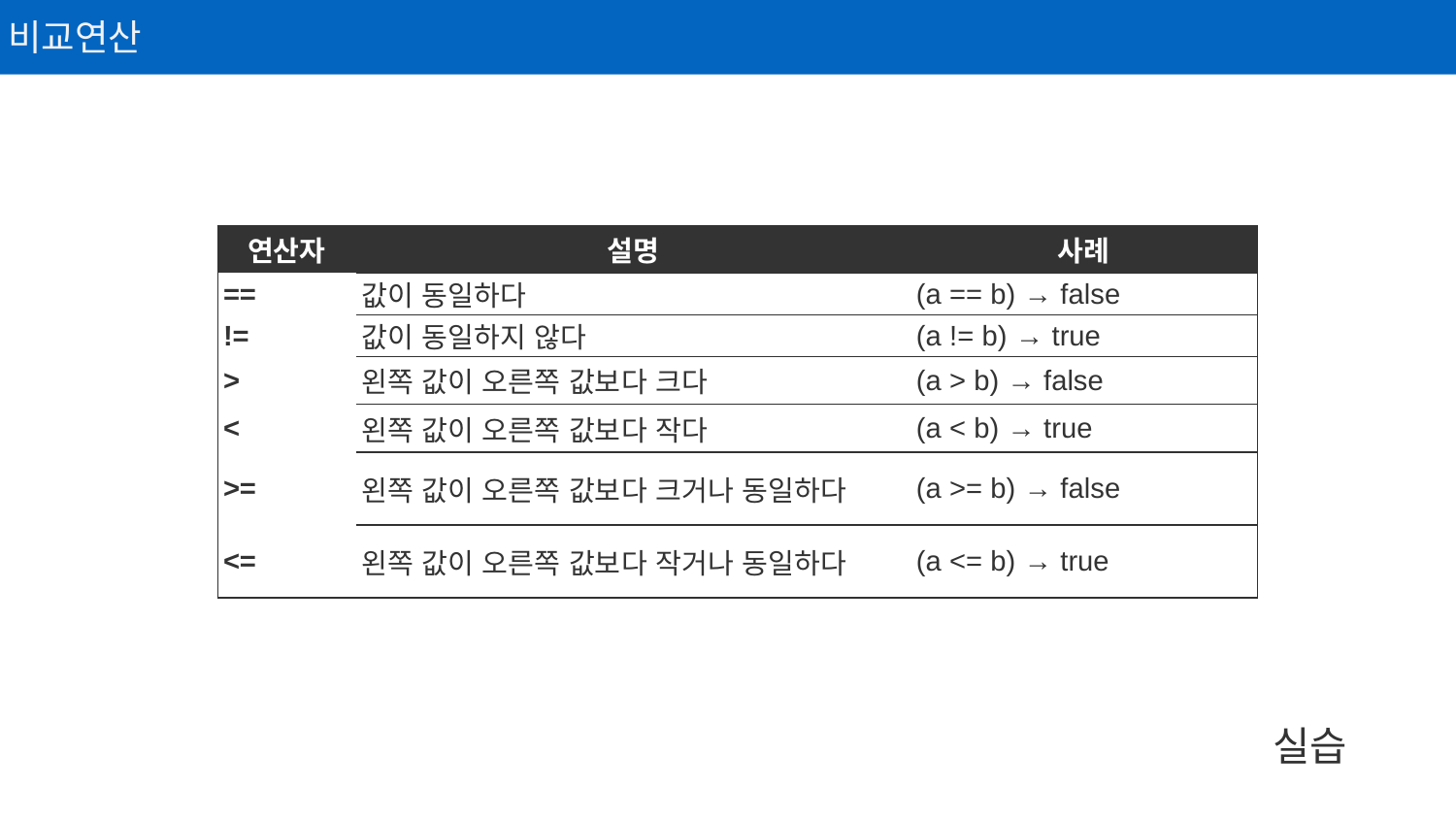

비교연산

| 연산자 | 설명 | 사례 |
| --- | --- | --- |
| == | 값이 동일하다 | (a == b) → false |
| != | 값이 동일하지 않다 | (a != b) → true |
| > | 왼쪽 값이 오른쪽 값보다 크다 | (a > b) → false |
| < | 왼쪽 값이 오른쪽 값보다 작다 | (a < b) → true |
| >= | 왼쪽 값이 오른쪽 값보다 크거나 동일하다 | (a >= b) → false |
| <= | 왼쪽 값이 오른쪽 값보다 작거나 동일하다 | (a <= b) → true |
실습